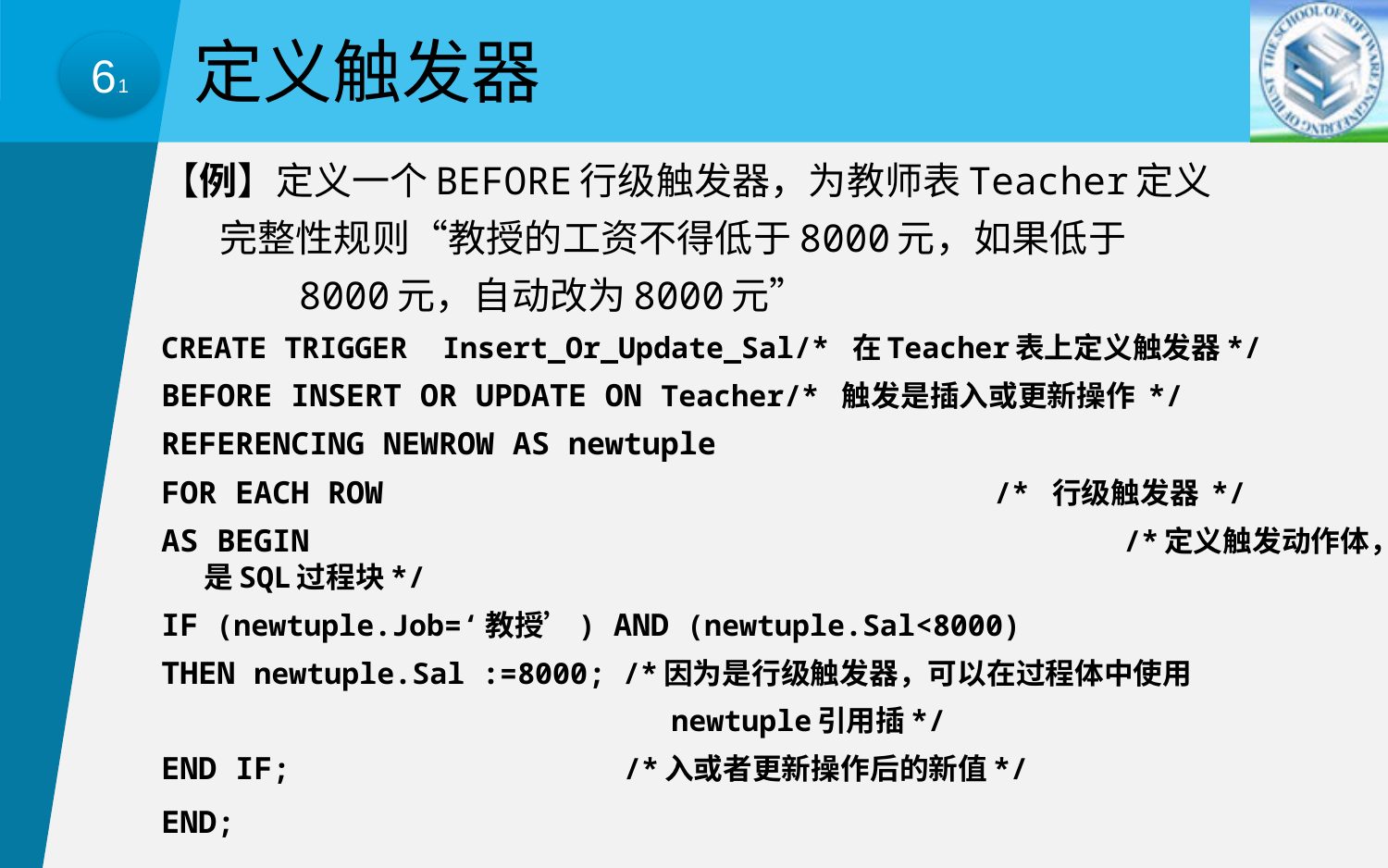

定义触发器
6.1
【例】定义一个BEFORE行级触发器，为教师表Teacher定义
      完整性规则“教授的工资不得低于8000元，如果低于
      8000元，自动改为8000元”
CREATE TRIGGER  Insert_Or_Update_Sal/* 在Teacher表上定义触发器*/
BEFORE INSERT OR UPDATE ON Teacher/* 触发是插入或更新操作 */
REFERENCING NEWROW AS newtuple
FOR EACH ROW                                 /* 行级触发器 */
AS BEGIN                                            /*定义触发动作体，是SQL过程块*/
IF (newtuple.Job=‘教授’) AND (newtuple.Sal<8000)
THEN newtuple.Sal :=8000; /*因为是行级触发器，可以在过程体中使用
                             newtuple引用插*/
END IF;                   /*入或者更新操作后的新值*/
END;